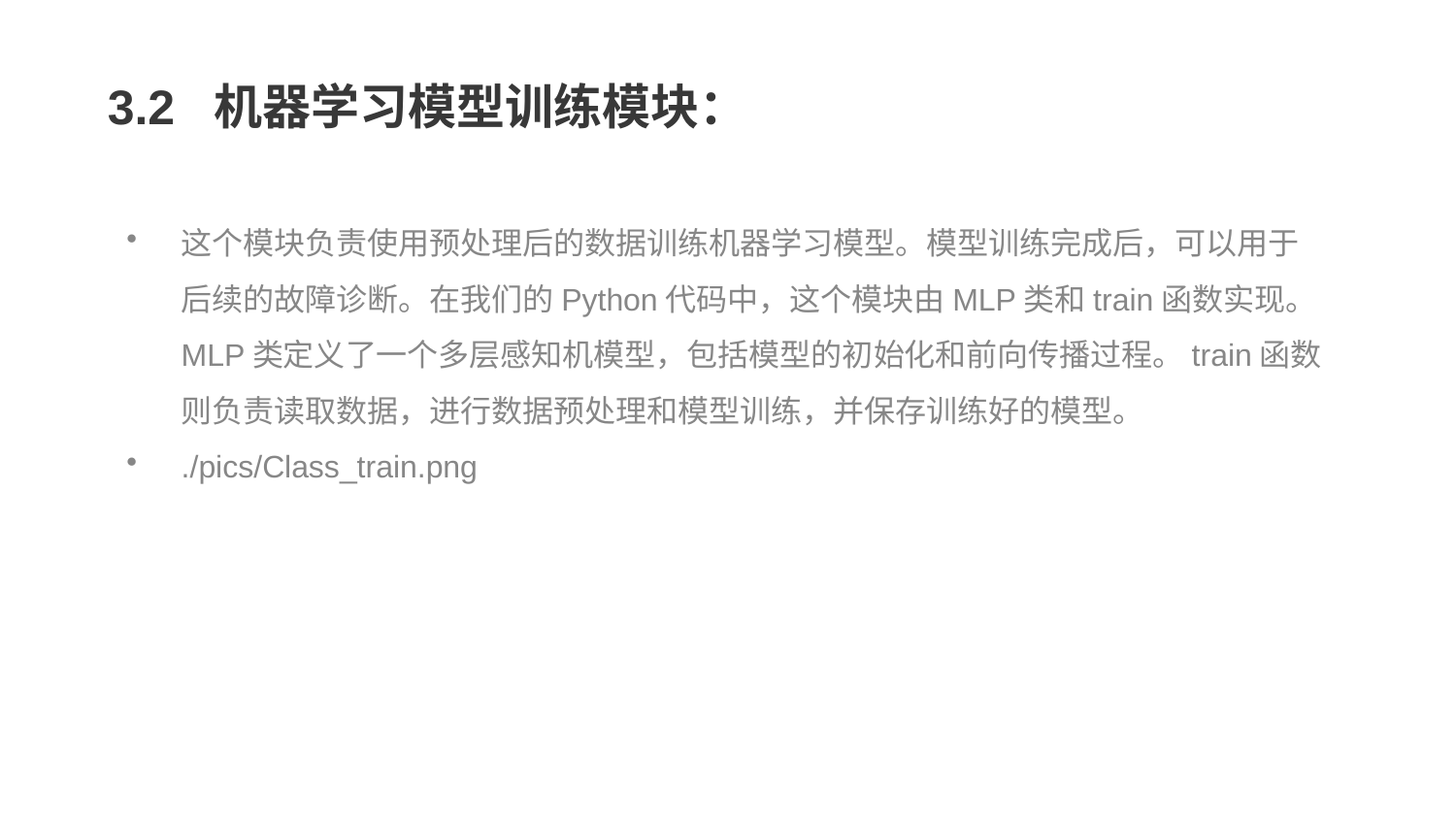

3.2  机器学习模型训练模块：
这个模块负责使用预处理后的数据训练机器学习模型。模型训练完成后，可以用于后续的故障诊断。在我们的Python代码中，这个模块由MLP类和train函数实现。MLP类定义了一个多层感知机模型，包括模型的初始化和前向传播过程。train函数则负责读取数据，进行数据预处理和模型训练，并保存训练好的模型。
./pics/Class_train.png